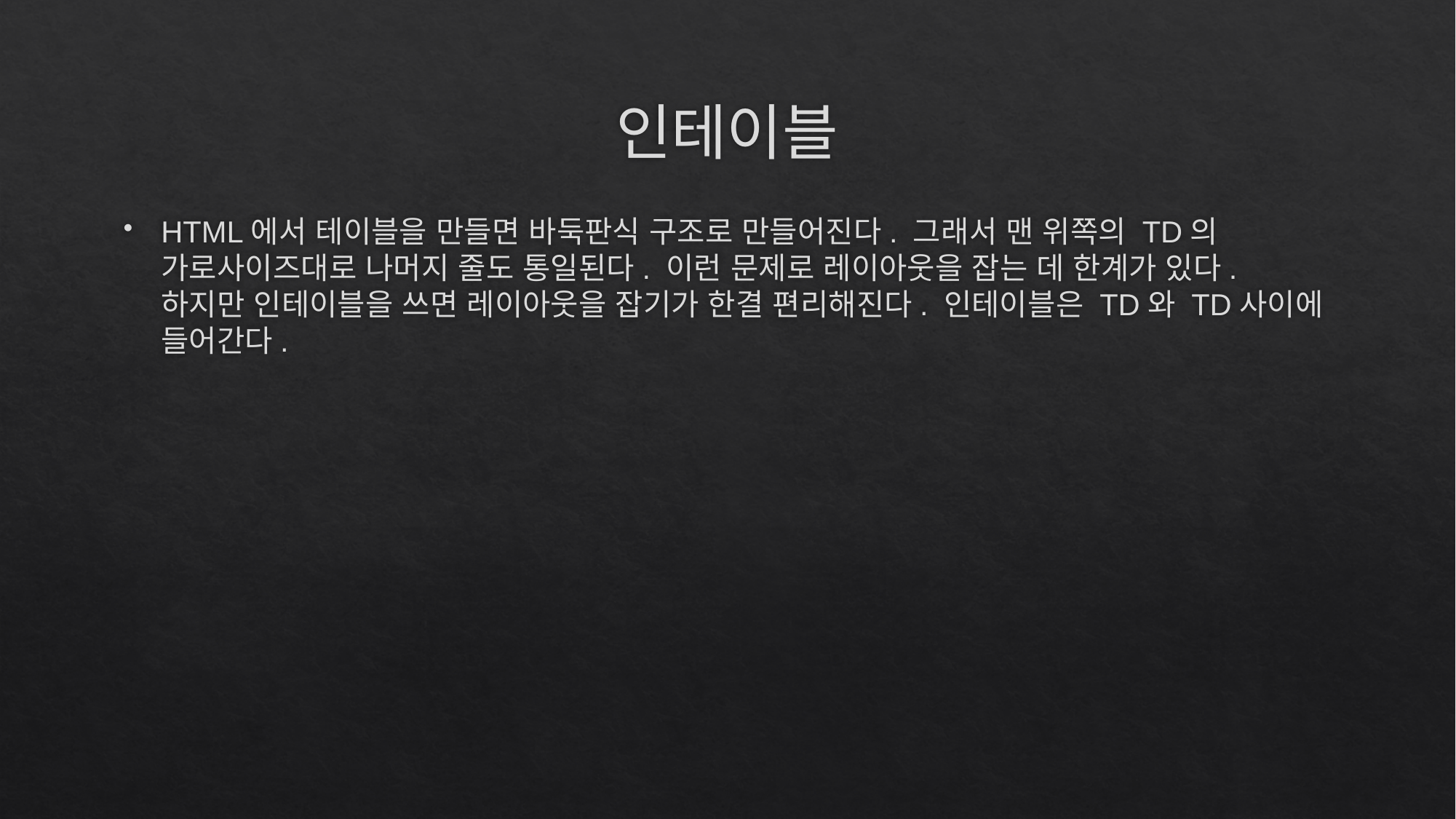

# 인테이블
HTML에서 테이블을 만들면 바둑판식 구조로 만들어진다. 그래서 맨 위쪽의 TD의 가로사이즈대로 나머지 줄도 통일된다. 이런 문제로 레이아웃을 잡는 데 한계가 있다. 하지만 인테이블을 쓰면 레이아웃을 잡기가 한결 편리해진다. 인테이블은 TD와 TD사이에 들어간다.